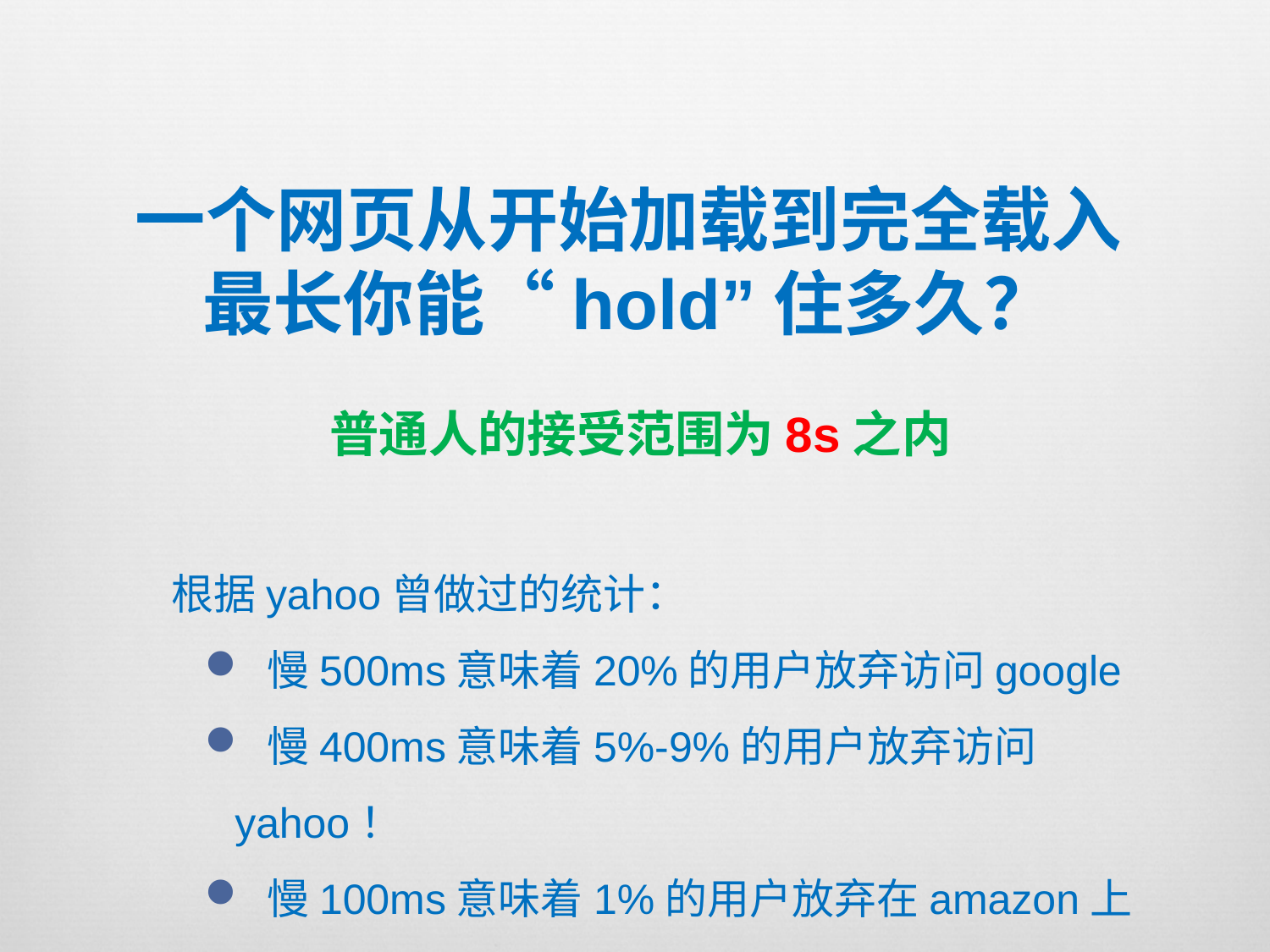

一个网页从开始加载到完全载入
最长你能“hold”住多久？
普通人的接受范围为8s之内
根据yahoo曾做过的统计：
 慢500ms意味着20%的用户放弃访问google
 慢400ms意味着5%-9%的用户放弃访问yahoo！
 慢100ms意味着1%的用户放弃在amazon上交易